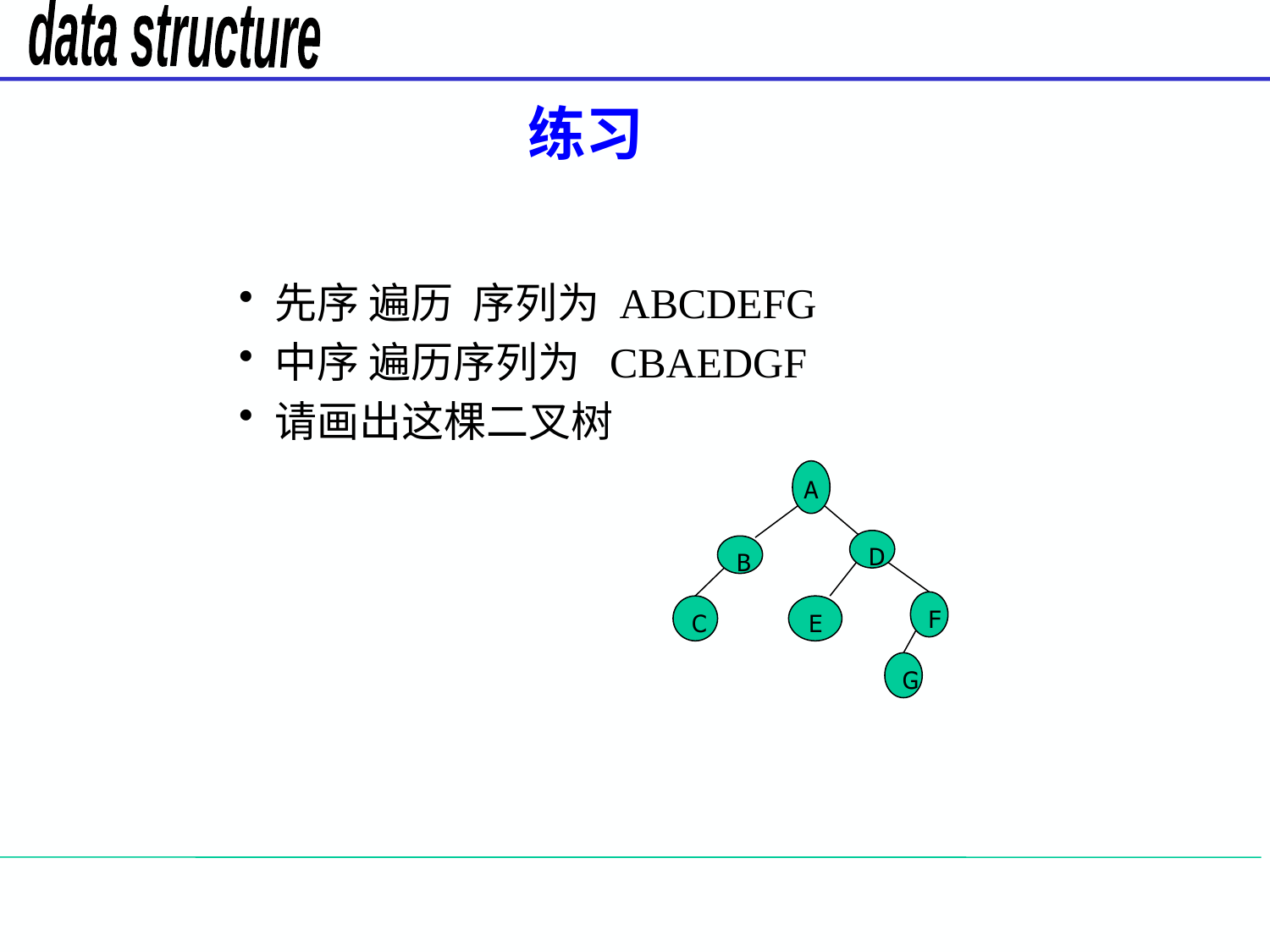

# 练习
先序 遍历  序列为 ABCDEFG
中序 遍历序列为  CBAEDGF
请画出这棵二叉树
A
D
B
F
C
E
G